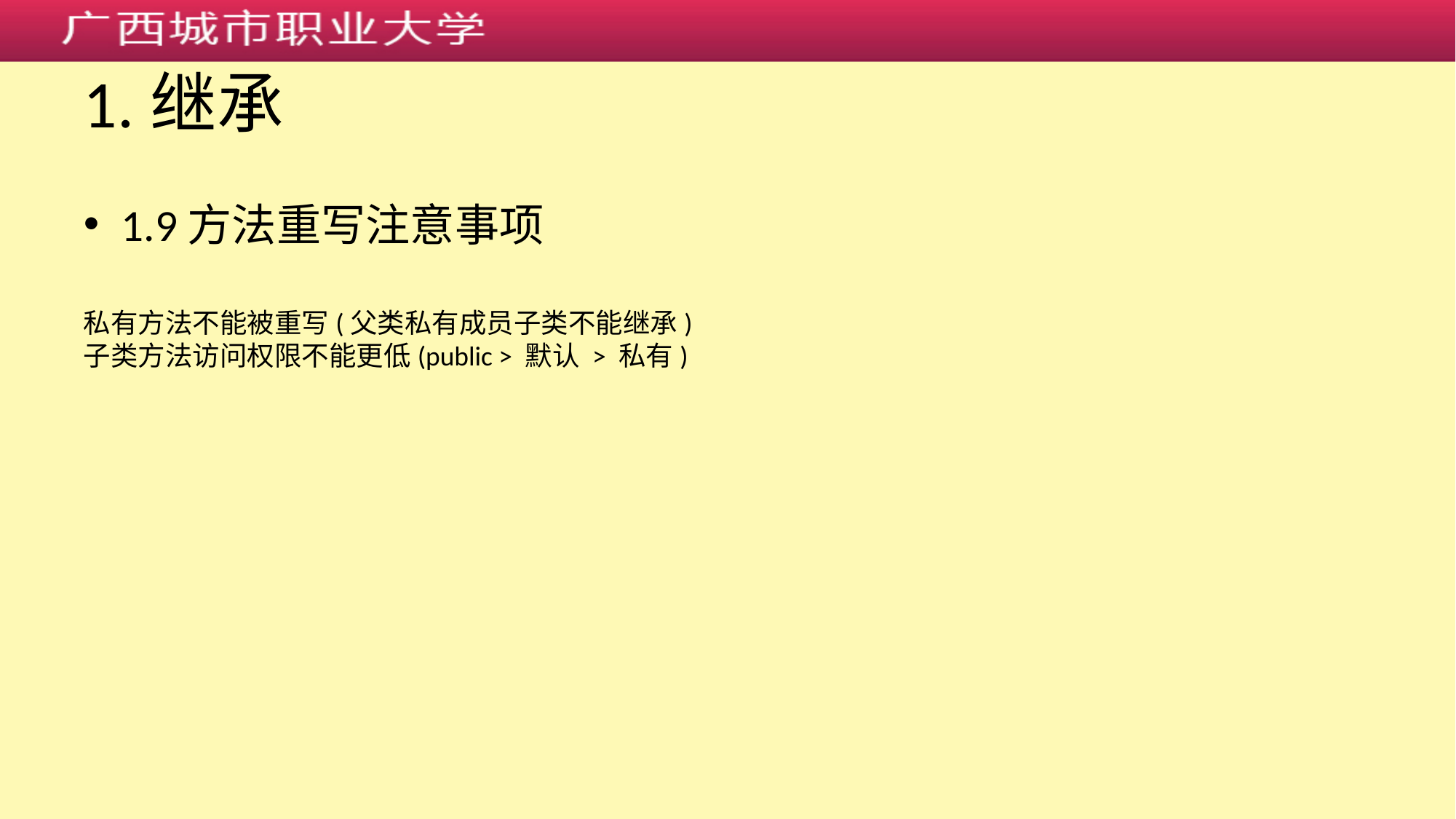

# 1.继承
1.9方法重写注意事项
私有方法不能被重写(父类私有成员子类不能继承)
子类方法访问权限不能更低(public > 默认 > 私有)